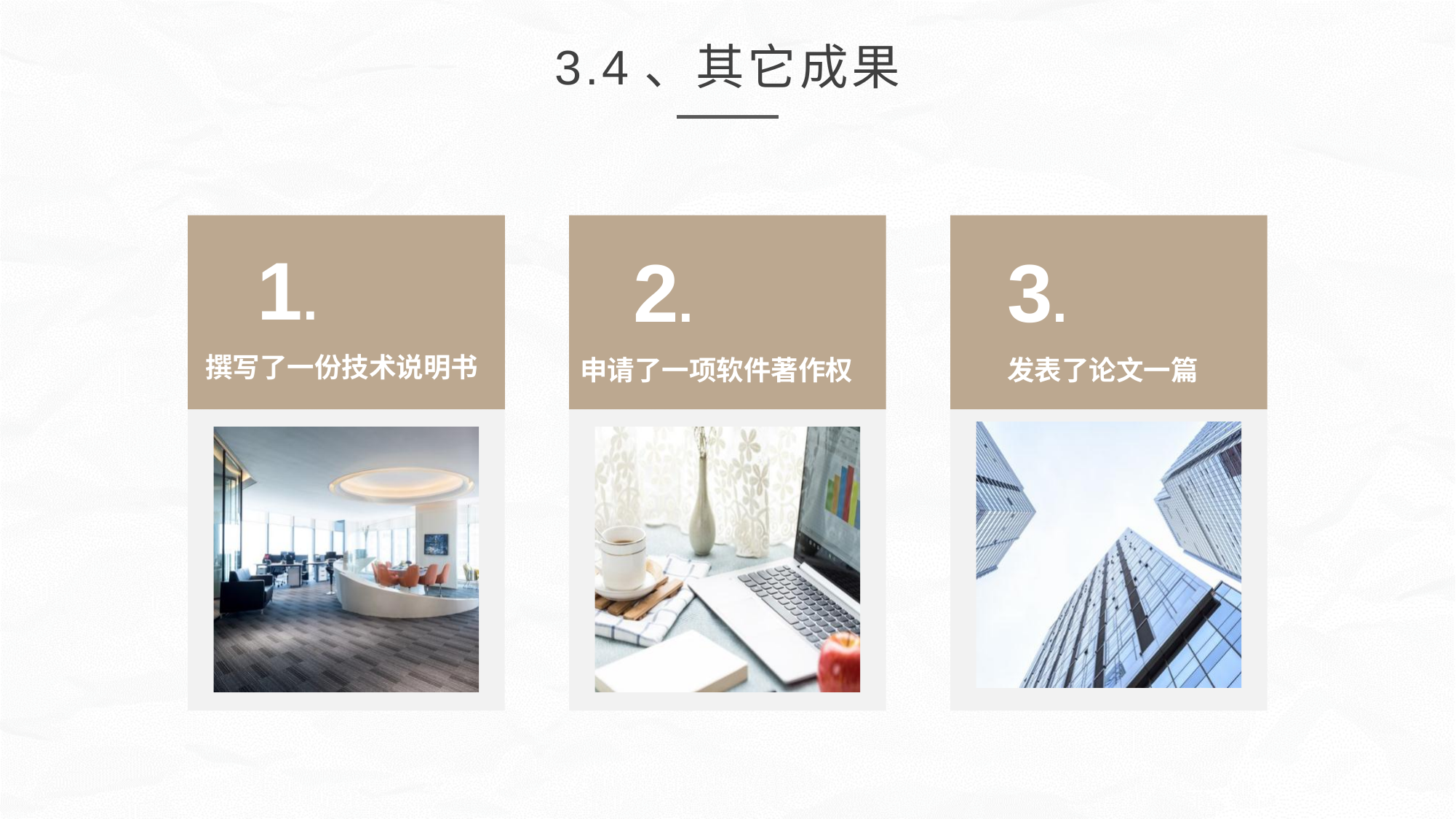

3.4、其它成果

1.
2.
3.
撰写了一份技术说明书
申请了一项软件著作权
发表了论文一篇